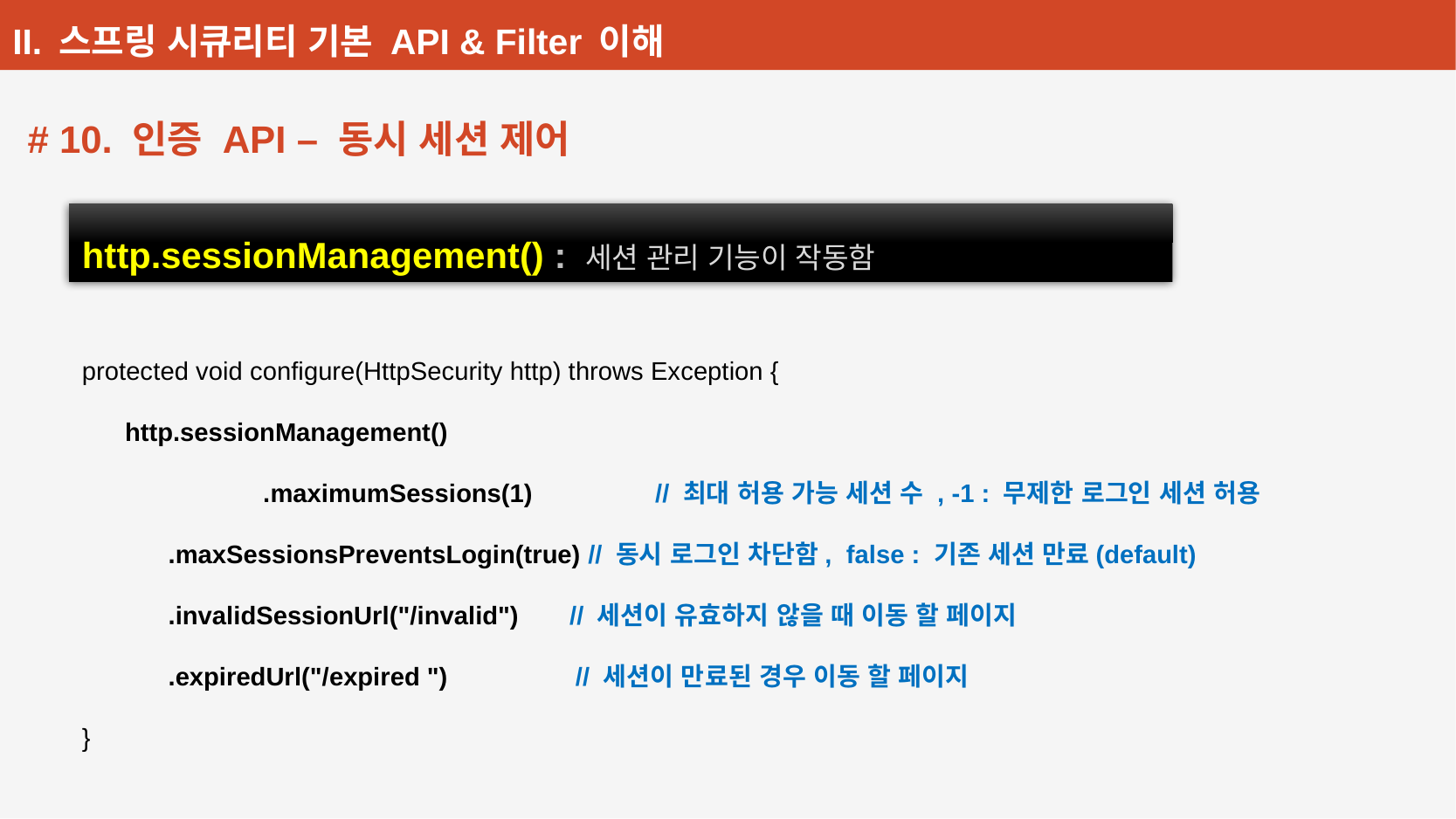

# 10. 인증 API – 동시 세션 제어
http.sessionManagement() : 세션 관리 기능이 작동함
protected void configure(HttpSecurity http) throws Exception {
http.sessionManagement()
	 .maximumSessions(1)                 // 최대 허용 가능 세션 수 , -1 : 무제한 로그인 세션 허용
      .maxSessionsPreventsLogin(true) // 동시 로그인 차단함,  false : 기존 세션 만료(default)
      .invalidSessionUrl("/invalid")       // 세션이 유효하지 않을 때 이동 할 페이지
      .expiredUrl("/expired ")  	        // 세션이 만료된 경우 이동 할 페이지
}